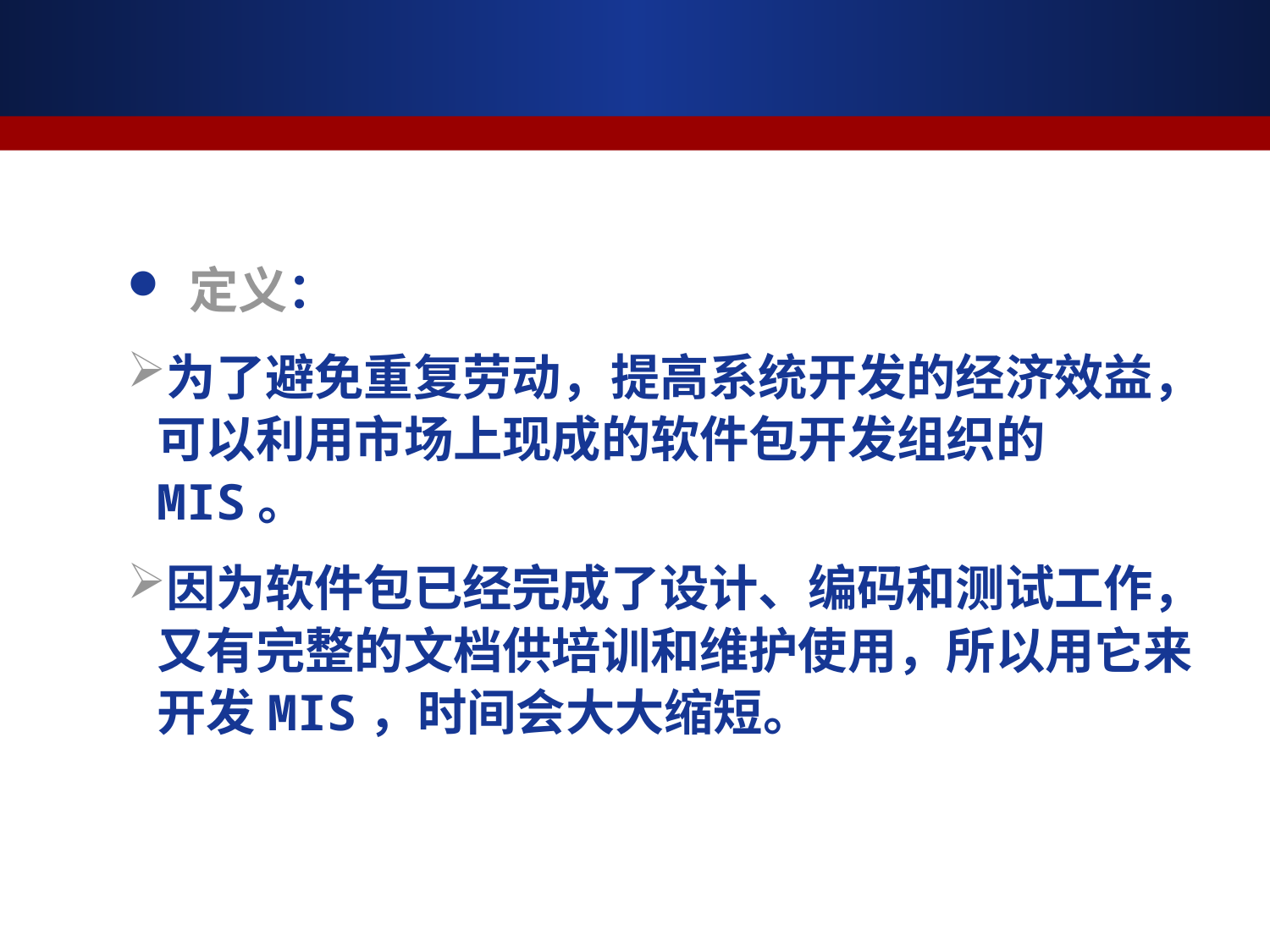

定义：
为了避免重复劳动，提高系统开发的经济效益，可以利用市场上现成的软件包开发组织的MIS。
因为软件包已经完成了设计、编码和测试工作，又有完整的文档供培训和维护使用，所以用它来开发MIS，时间会大大缩短。